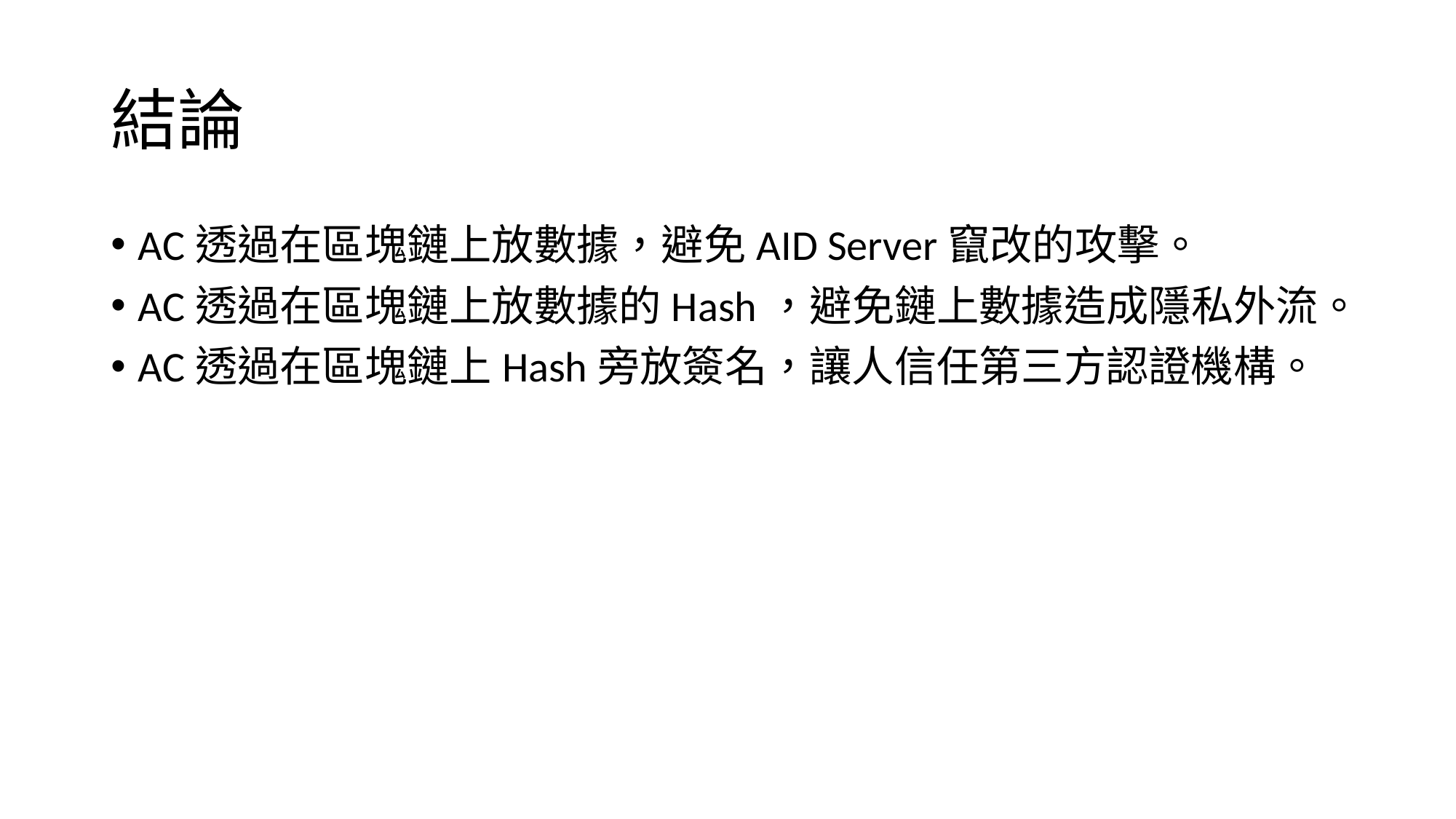

# 結論
AC透過在區塊鏈上放數據，避免AID Server竄改的攻擊。
AC透過在區塊鏈上放數據的Hash，避免鏈上數據造成隱私外流。
AC透過在區塊鏈上Hash旁放簽名，讓人信任第三方認證機構。